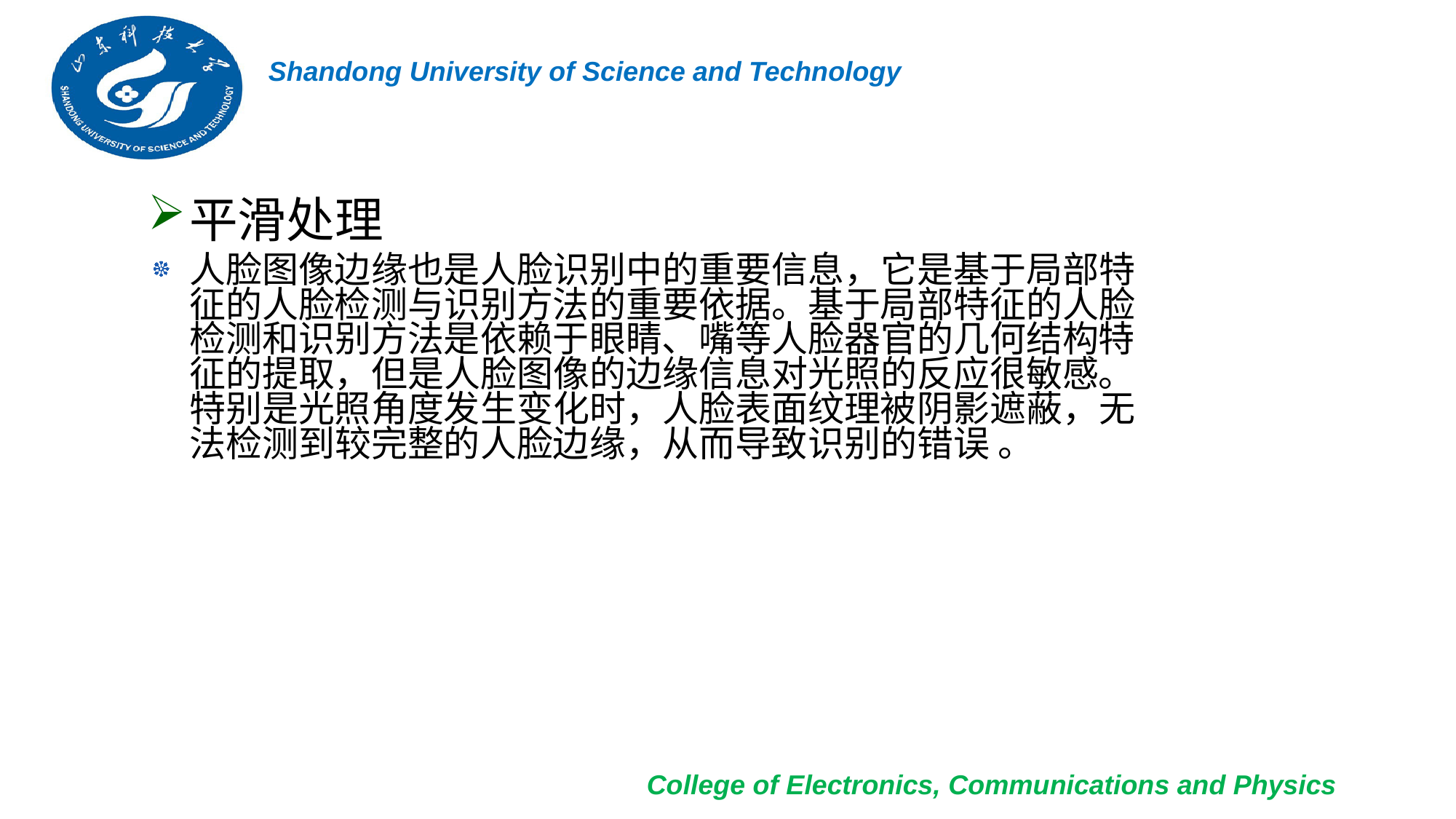

平滑处理
人脸图像边缘也是人脸识别中的重要信息，它是基于局部特征的人脸检测与识别方法的重要依据。基于局部特征的人脸检测和识别方法是依赖于眼睛、嘴等人脸器官的几何结构特征的提取，但是人脸图像的边缘信息对光照的反应很敏感。特别是光照角度发生变化时，人脸表面纹理被阴影遮蔽，无法检测到较完整的人脸边缘，从而导致识别的错误 。